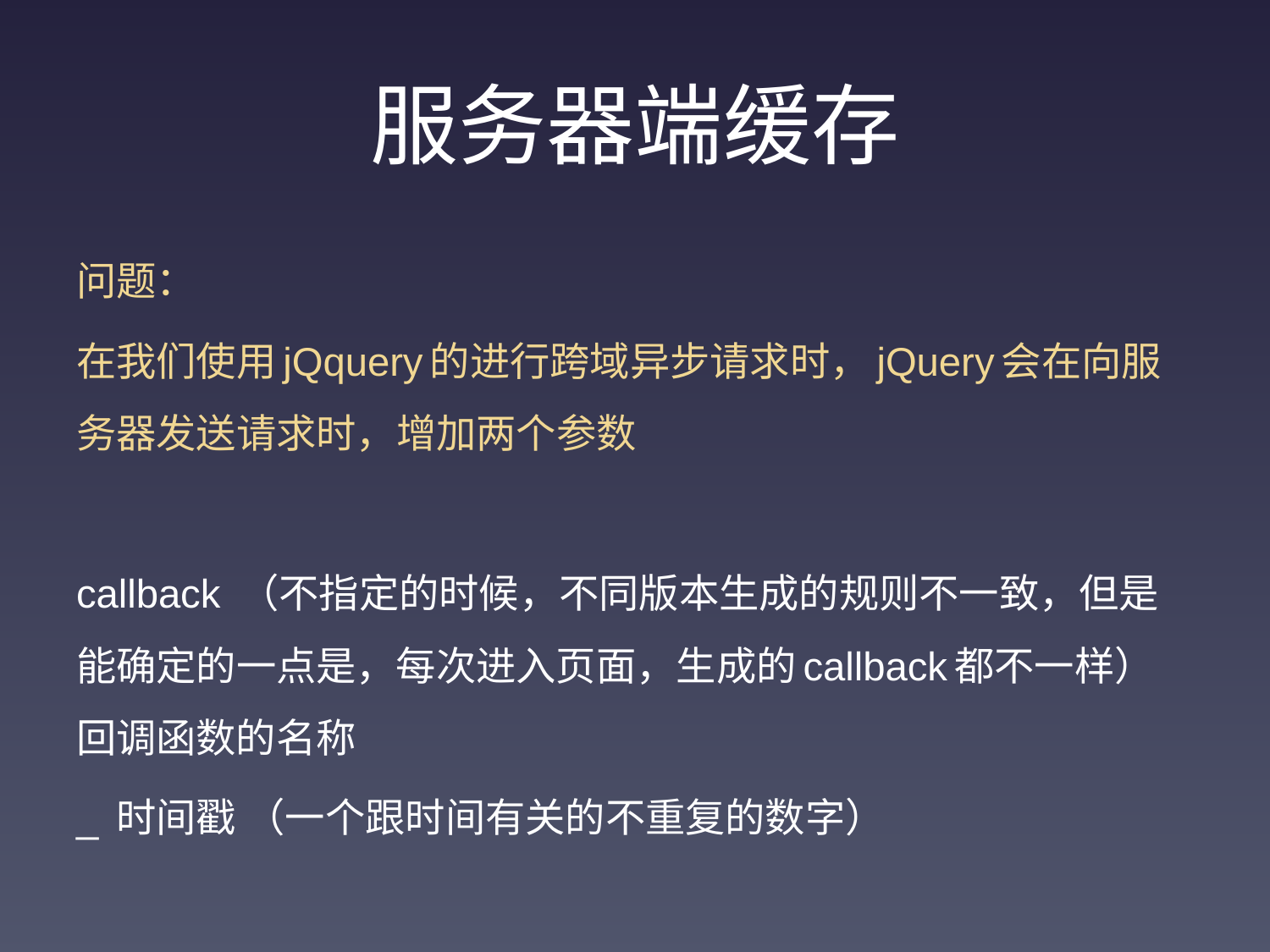

# 服务器端缓存
问题：
在我们使用jQquery的进行跨域异步请求时，jQuery会在向服务器发送请求时，增加两个参数

callback （不指定的时候，不同版本生成的规则不一致，但是能确定的一点是，每次进入页面，生成的callback都不一样）回调函数的名称
_ 时间戳 （一个跟时间有关的不重复的数字）